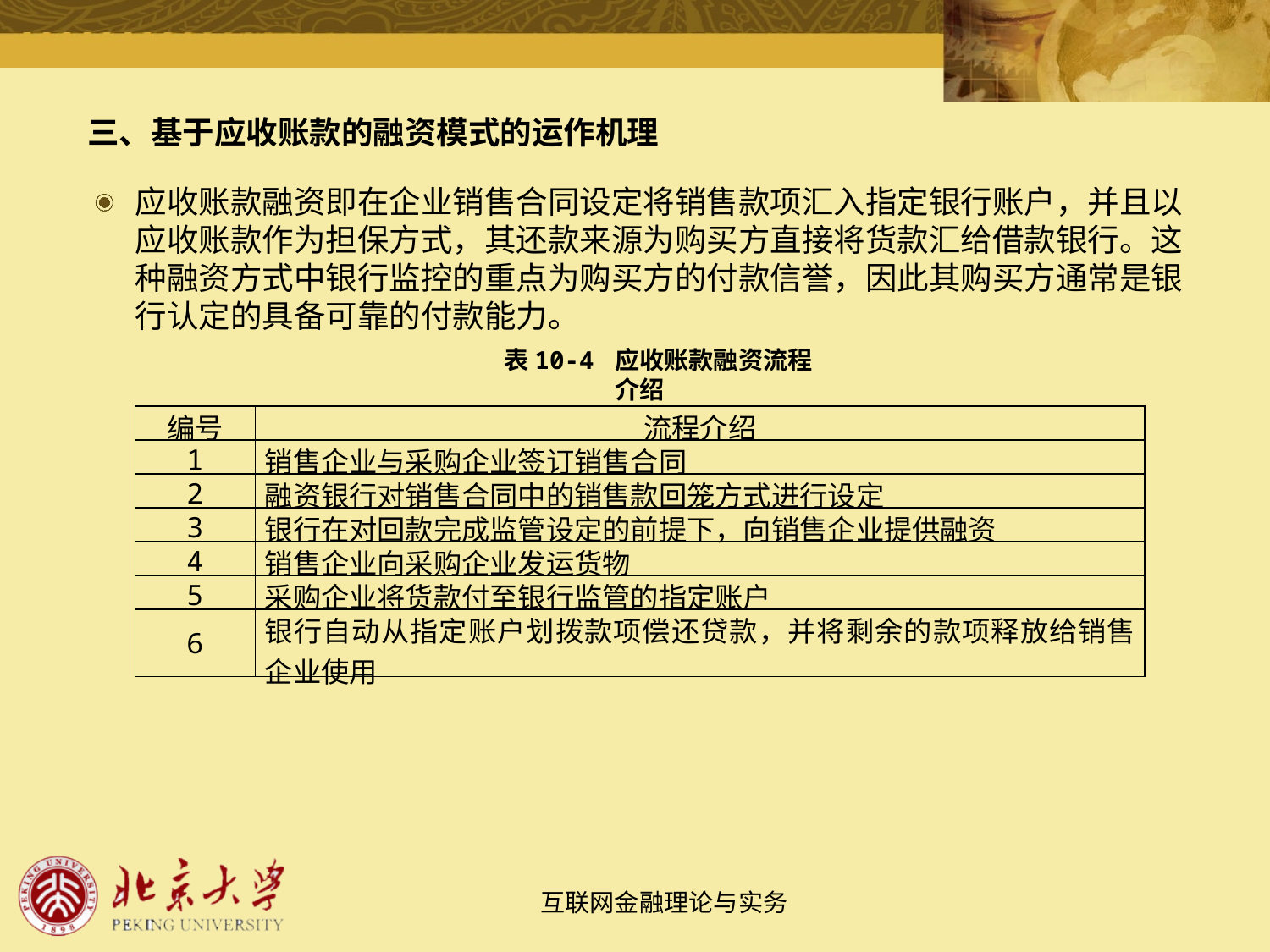

三、基于应收账款的融资模式的运作机理
应收账款融资即在企业销售合同设定将销售款项汇入指定银行账户，并且以应收账款作为担保方式，其还款来源为购买方直接将货款汇给借款银行。这种融资方式中银行监控的重点为购买方的付款信誉，因此其购买方通常是银行认定的具备可靠的付款能力。
表10-4 应收账款融资流程介绍
| 编号 | 流程介绍 |
| --- | --- |
| 1 | 销售企业与采购企业签订销售合同 |
| 2 | 融资银行对销售合同中的销售款回笼方式进行设定 |
| 3 | 银行在对回款完成监管设定的前提下，向销售企业提供融资 |
| 4 | 销售企业向采购企业发运货物 |
| 5 | 采购企业将货款付至银行监管的指定账户 |
| 6 | 银行自动从指定账户划拨款项偿还贷款，并将剩余的款项释放给销售企业使用 |